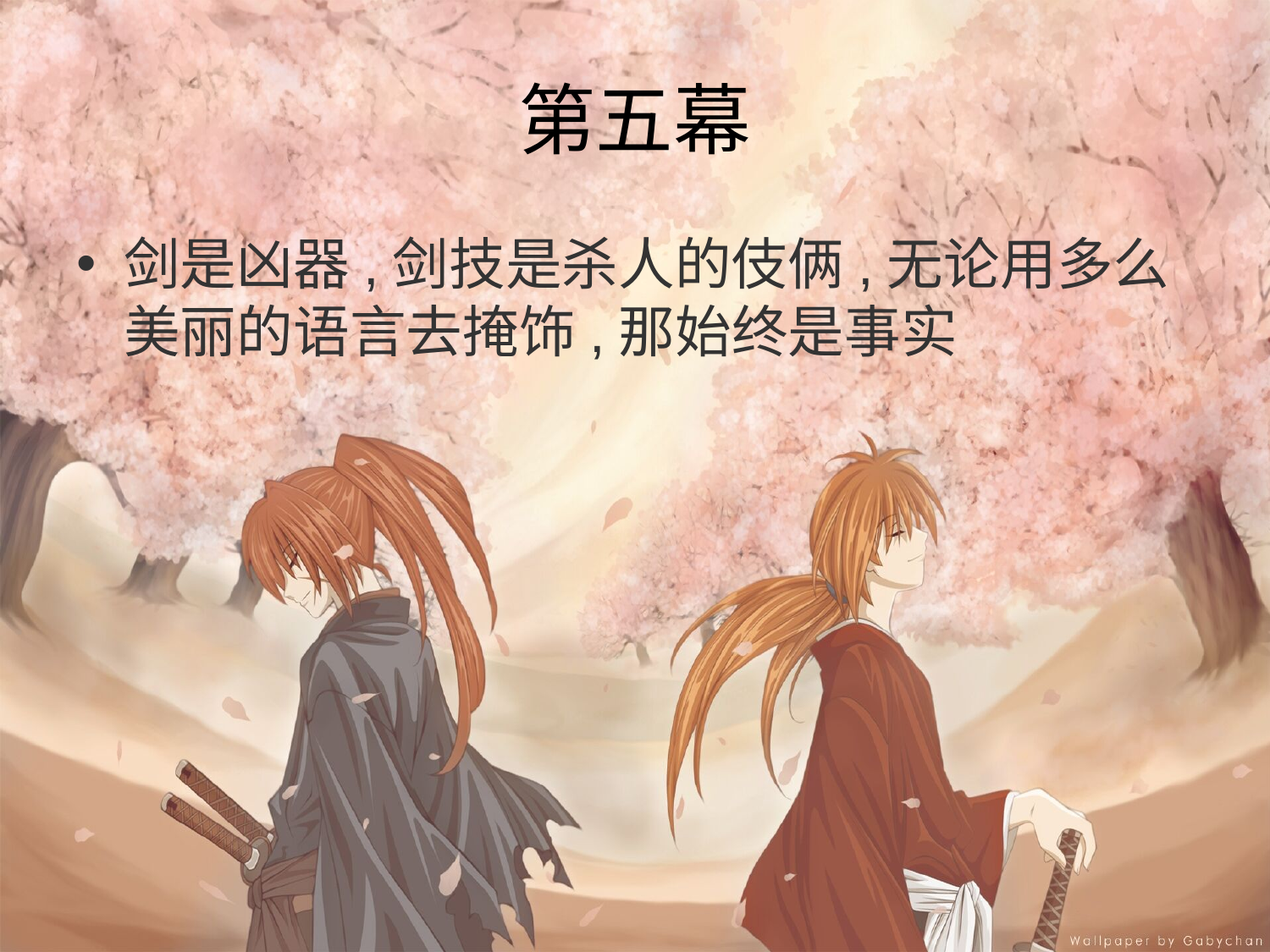

# 第五幕
剑是凶器,剑技是杀人的伎俩,无论用多么美丽的语言去掩饰,那始终是事实